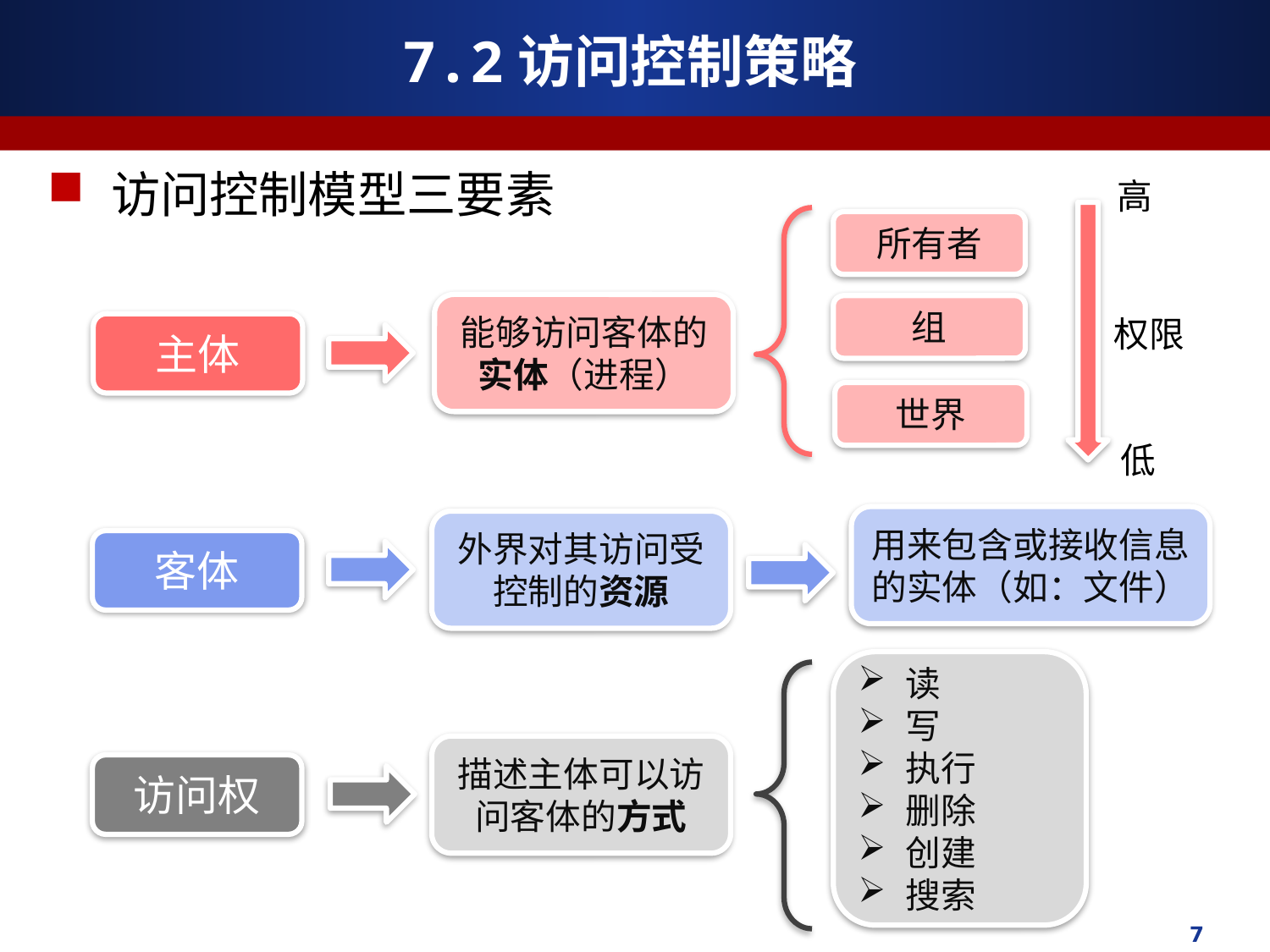

# 7.2访问控制策略
访问控制模型三要素
高

所有者
能够访问客体的实体（进程）
组
权限

主体

世界
低
用来包含或接收信息的实体（如：文件）
外界对其访问受控制的资源
客体

读
写
执行
删除
创建
搜索

描述主体可以访问客体的方式
访问权

7